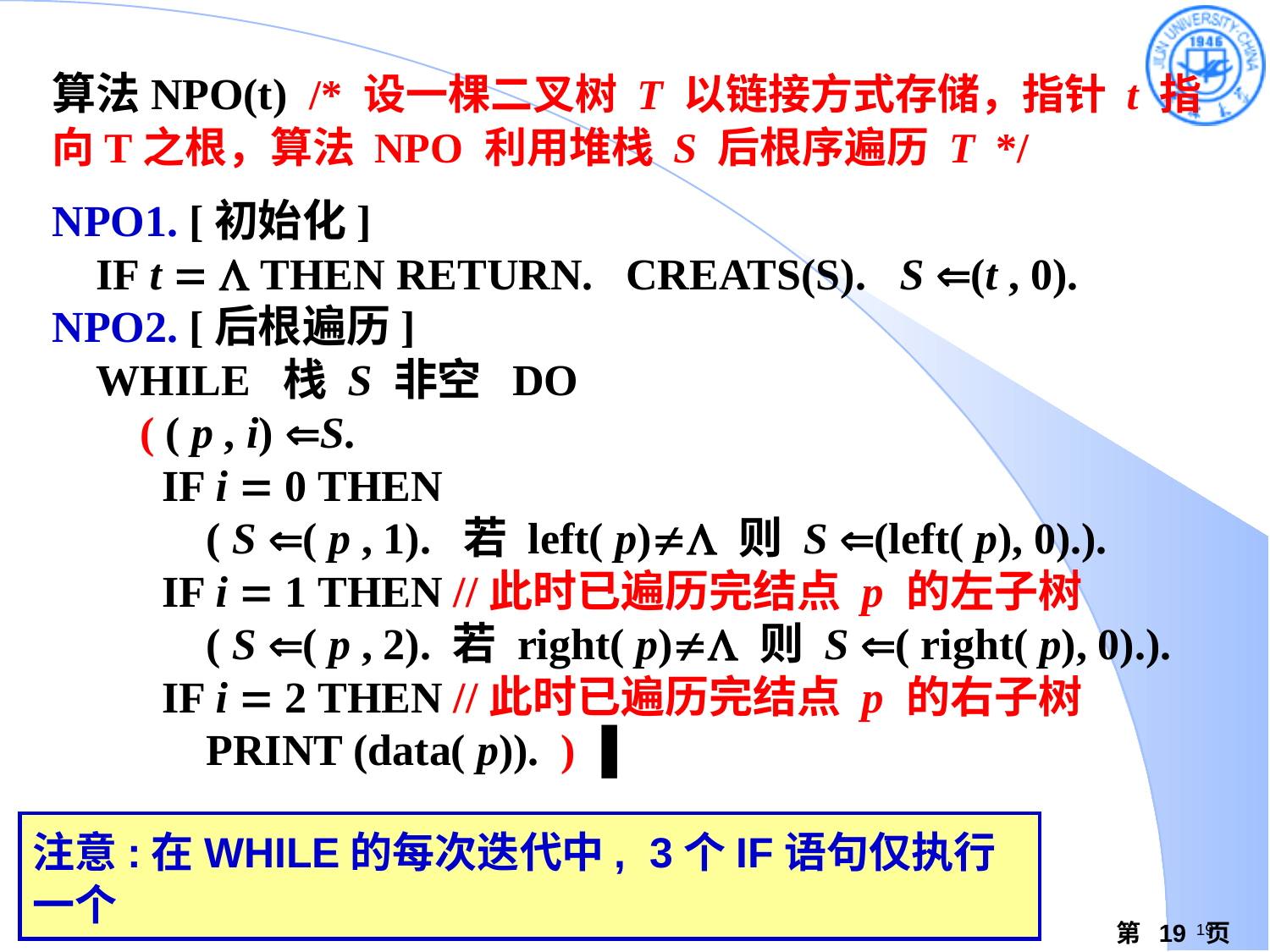

算法NPO(t)  /* 设一棵二叉树 T 以链接方式存储，指针 t 指向T之根，算法 NPO 利用堆栈 S 后根序遍历 T  */
NPO1. [初始化]
    IF t = Λ THEN RETURN.   CREATS(S).   S ⇐(t , 0).
NPO2. [后根遍历]
    WHILE  栈 S 非空  DO
        ( ( p , i) ⇐S.
          IF i = 0 THEN
              ( S ⇐( p , 1).  若 left( p)≠Λ 则 S ⇐(left( p), 0).).
          IF i = 1 THEN //此时已遍历完结点 p 的左子树
              ( S ⇐( p , 2). 若 right( p)≠Λ 则 S ⇐( right( p), 0).).
          IF i = 2 THEN //此时已遍历完结点 p 的右子树
              PRINT (data( p)).  ) ▐
注意:在WHILE的每次迭代中,  3个IF语句仅执行一个
第  19  页